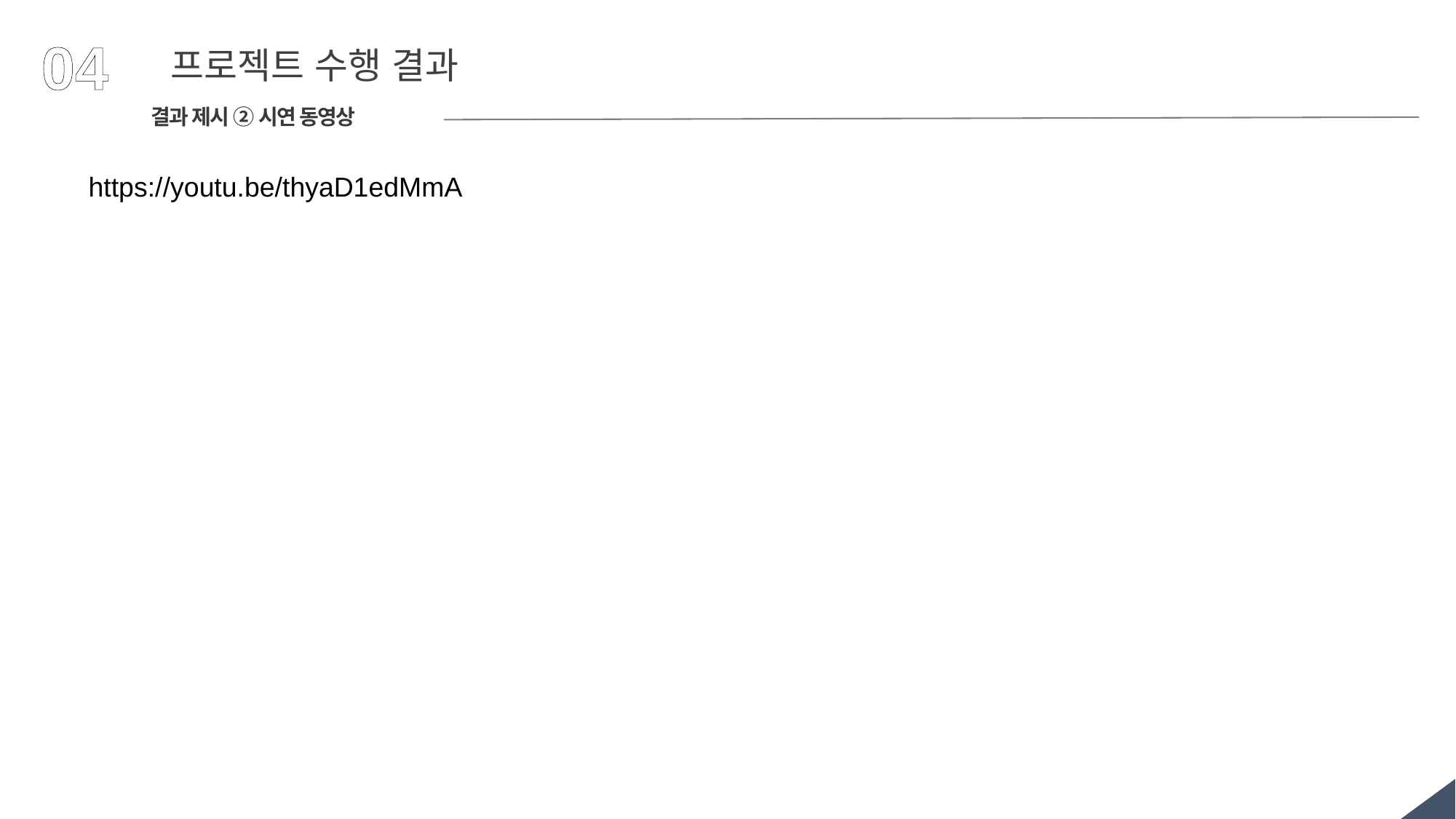

04
프로젝트 수행 결과
결과 제시 ② 시연 동영상
https://youtu.be/thyaD1edMmA